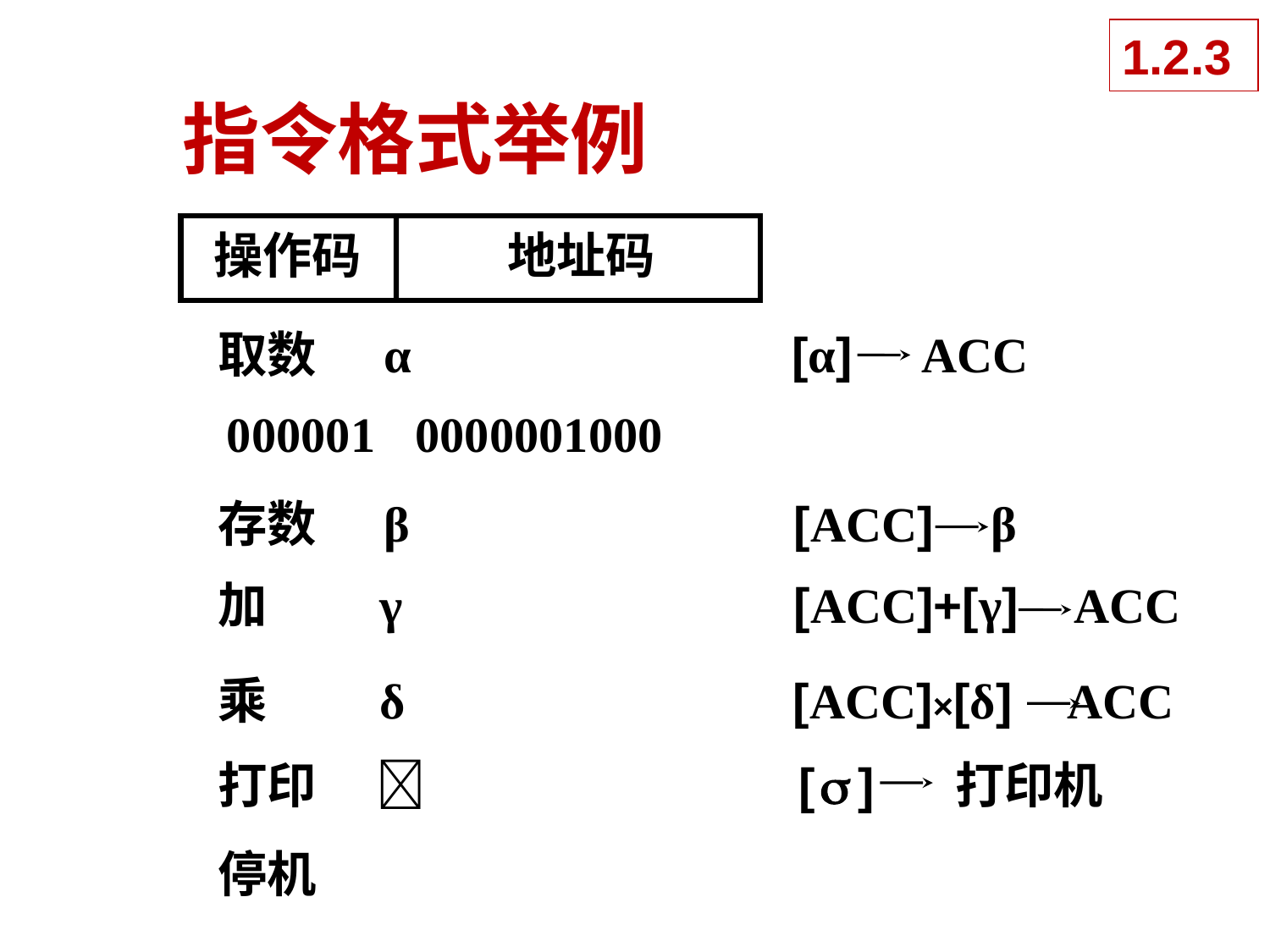

1.2.3
# 指令格式举例

操作码
地址码
取数     α
[α]     ACC

000001   0000001000
存数     β
[ACC]     β

加         γ
[ACC]+[γ]    ACC

乘         δ
[ACC]×[δ]    ACC

打印      σ
       [ σ  ]     打印机

停机